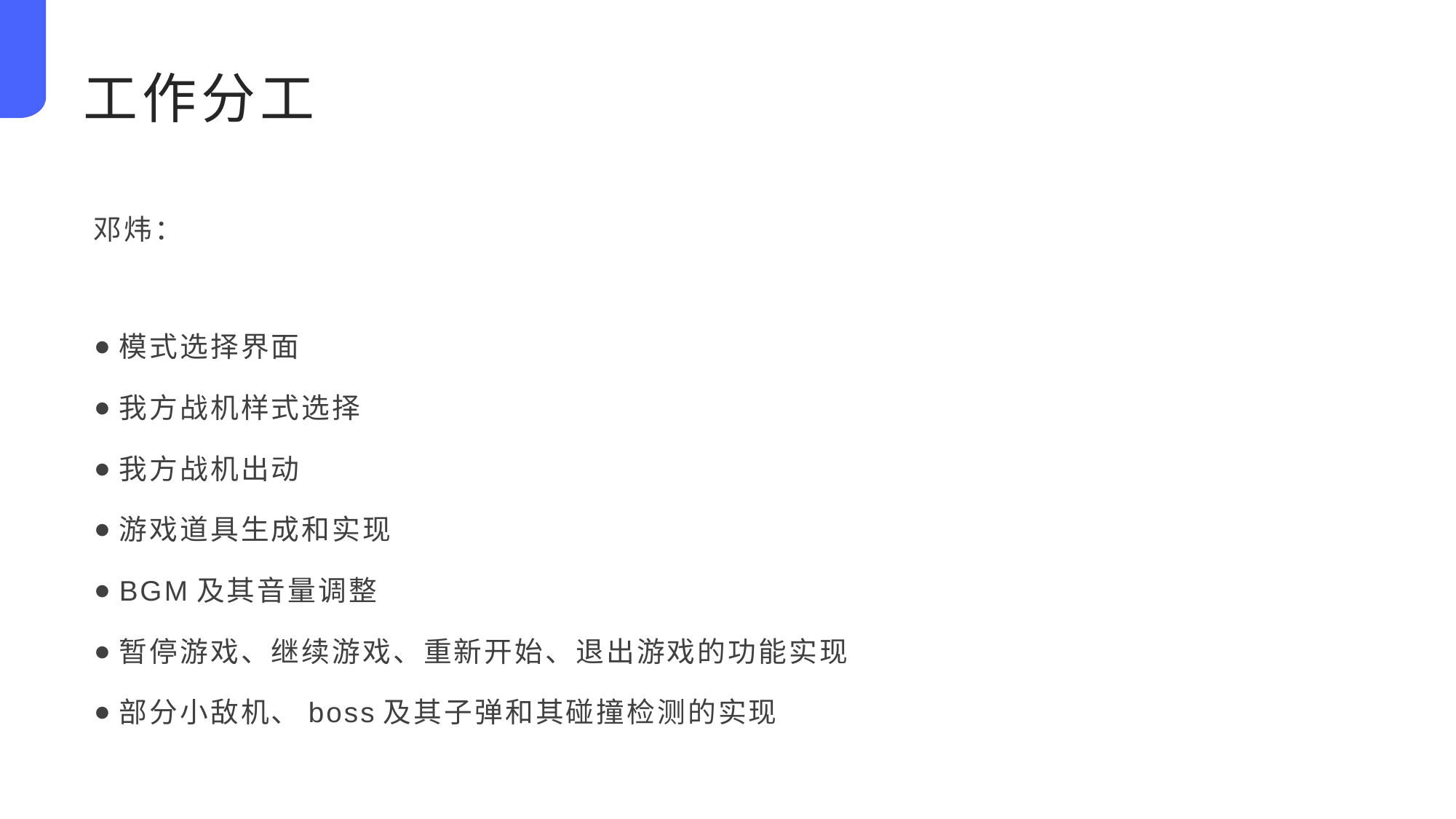

工作分工

邓炜：

模式选择界面
我方战机样式选择
我方战机出动
游戏道具生成和实现
BGM及其音量调整
暂停游戏、继续游戏、重新开始、退出游戏的功能实现
部分小敌机、boss及其子弹和其碰撞检测的实现